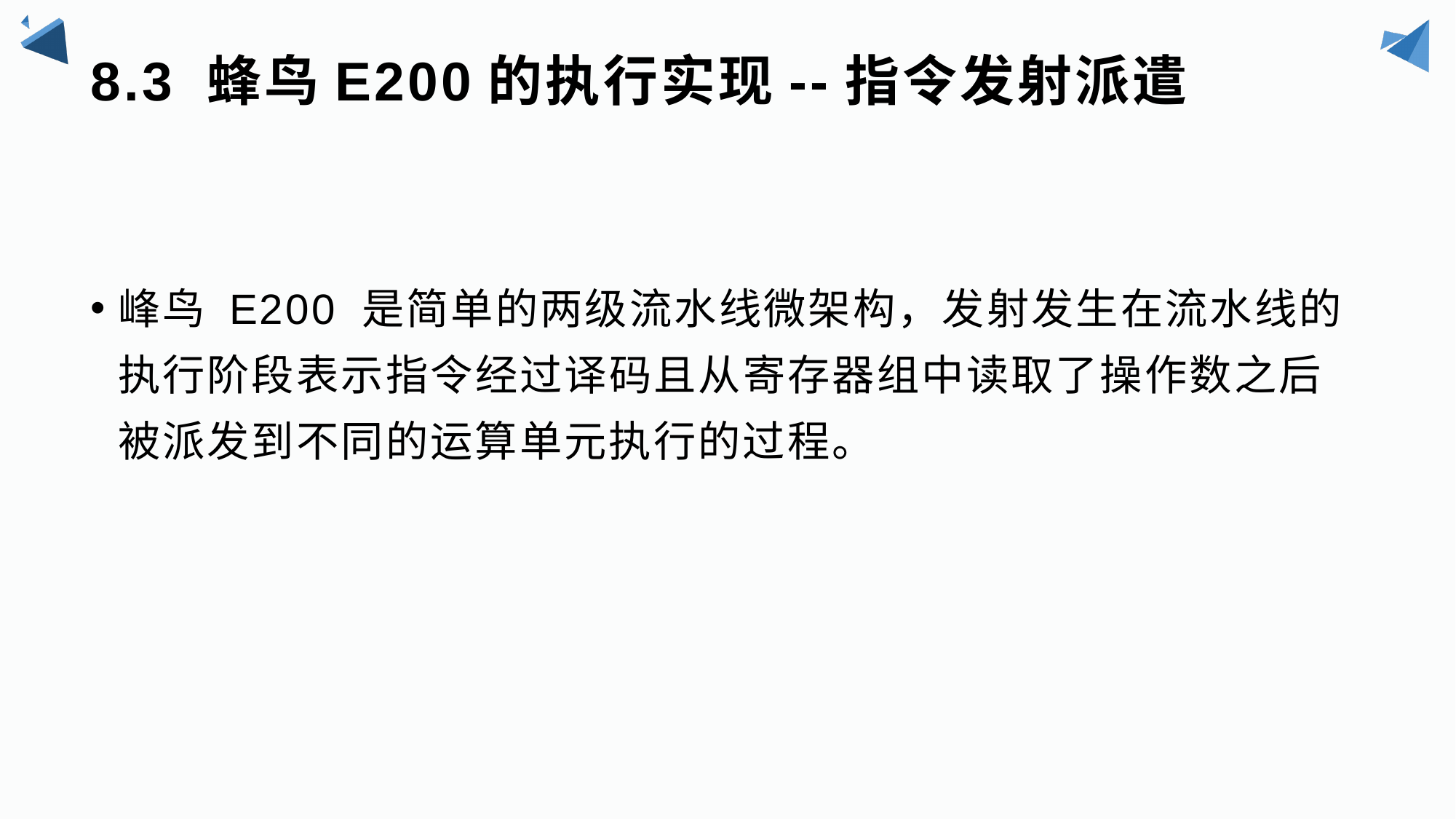

# 8.3 蜂鸟E200的执行实现--指令发射派遣

峰鸟 E200 是简单的两级流水线微架构，发射发生在流水线的执行阶段表示指令经过译码且从寄存器组中读取了操作数之后被派发到不同的运算单元执行的过程。